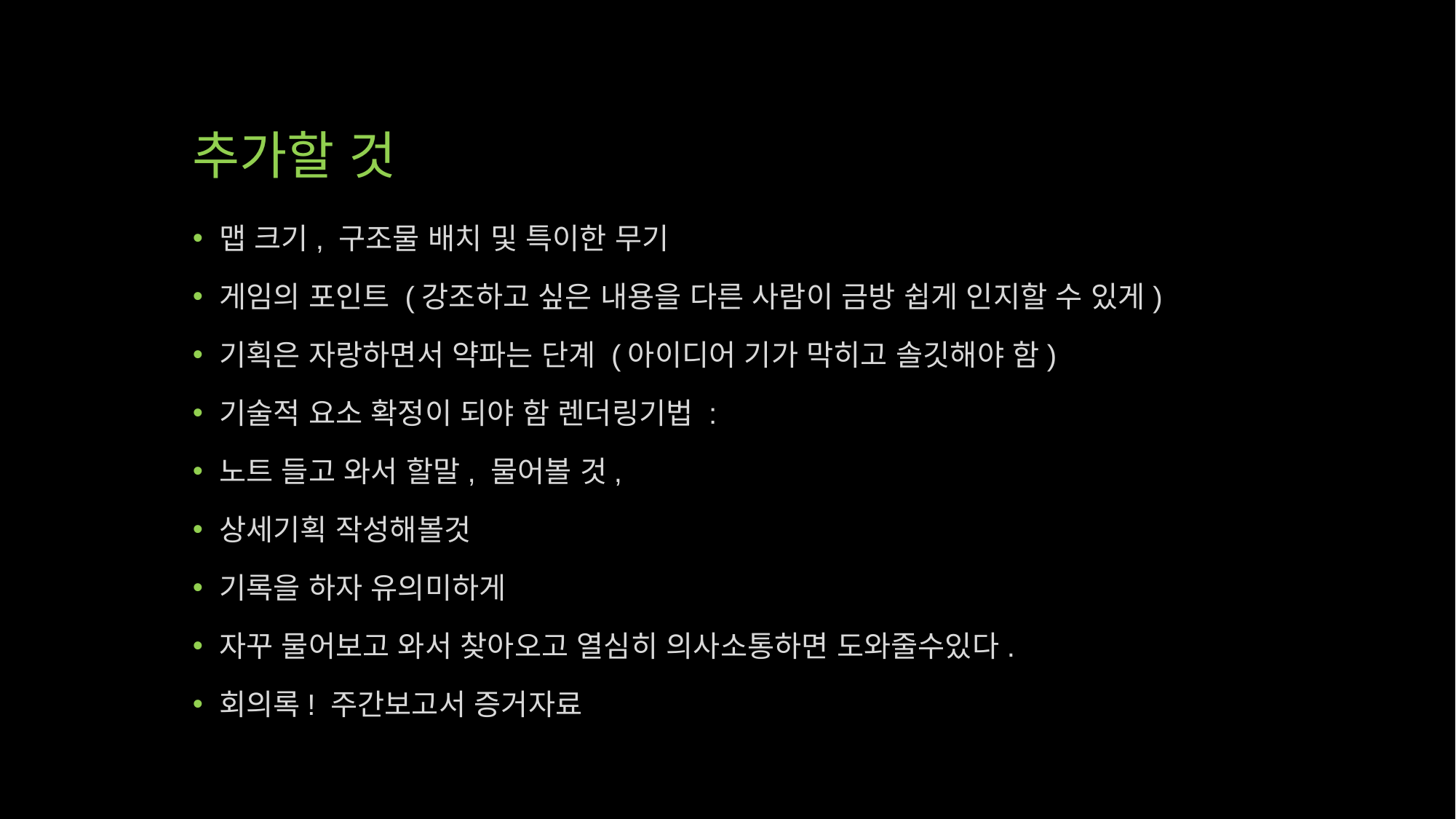

# 추가할 것
맵 크기, 구조물 배치 및 특이한 무기
게임의 포인트 (강조하고 싶은 내용을 다른 사람이 금방 쉽게 인지할 수 있게)
기획은 자랑하면서 약파는 단계 (아이디어 기가 막히고 솔깃해야 함)
기술적 요소 확정이 되야 함 렌더링기법 :
노트 들고 와서 할말, 물어볼 것,
상세기획 작성해볼것
기록을 하자 유의미하게
자꾸 물어보고 와서 찾아오고 열심히 의사소통하면 도와줄수있다.
회의록! 주간보고서 증거자료